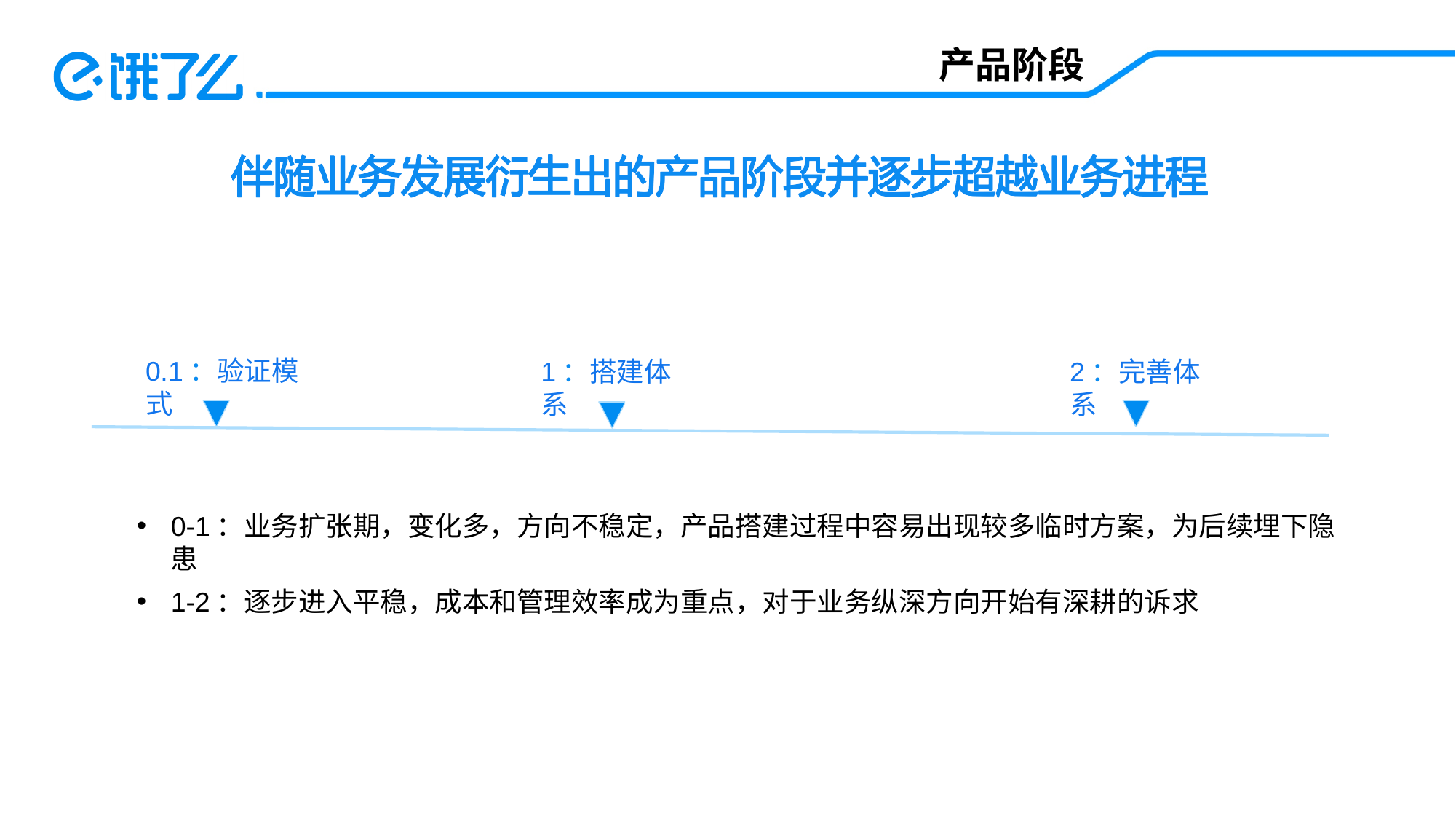

# 产品阶段

0.1：验证模式
1：搭建体系
2：完善体系

0-1：业务扩张期，变化多，方向不稳定，产品搭建过程中容易出现较多临时方案，为后续埋下隐患
1-2：逐步进入平稳，成本和管理效率成为重点，对于业务纵深方向开始有深耕的诉求